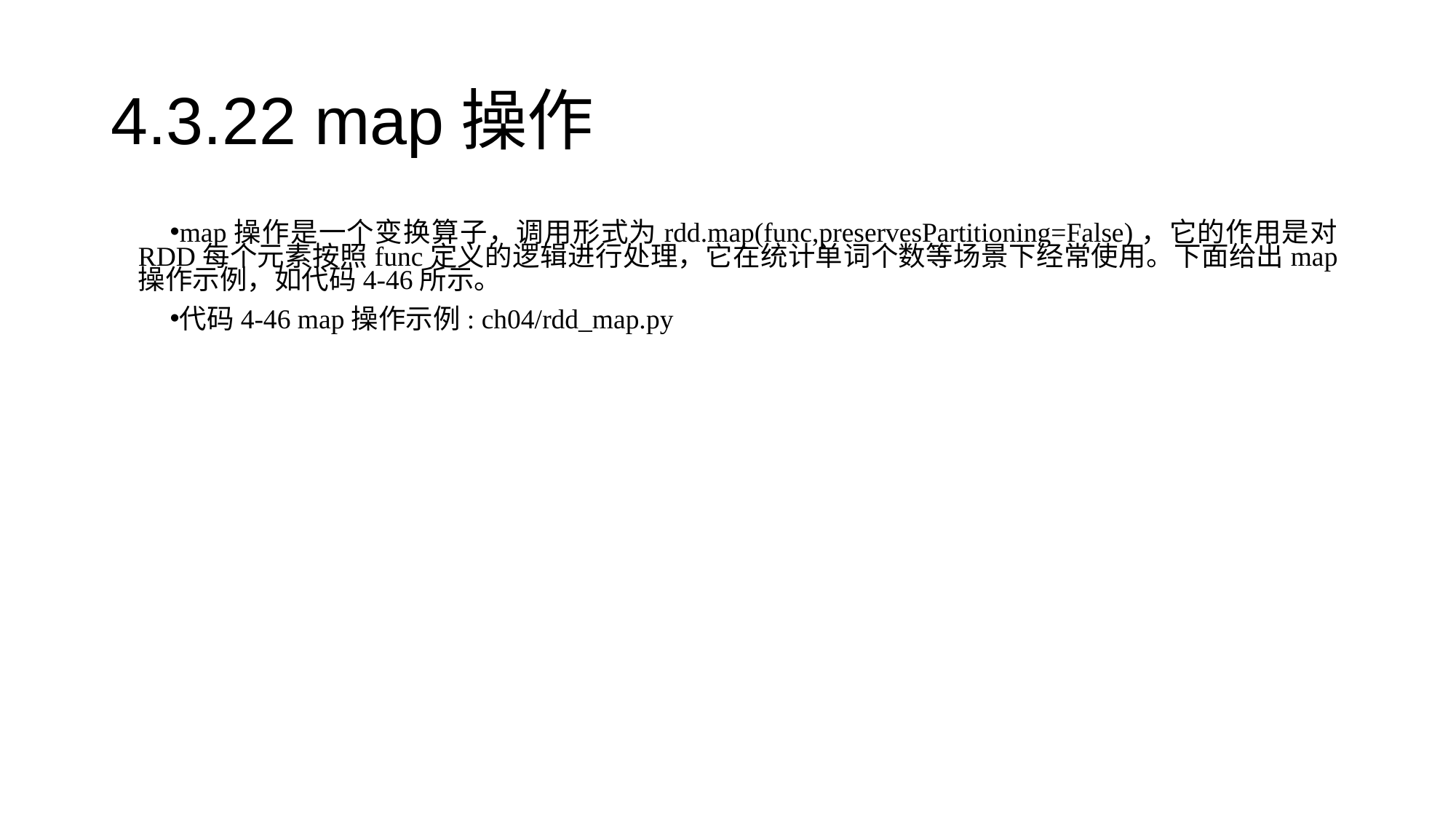

# 4.3.22 map操作
map操作是一个变换算子，调用形式为rdd.map(func,preservesPartitioning=False)，它的作用是对RDD每个元素按照func定义的逻辑进行处理，它在统计单词个数等场景下经常使用。下面给出map操作示例，如代码4-46所示。
代码4-46 map操作示例: ch04/rdd_map.py